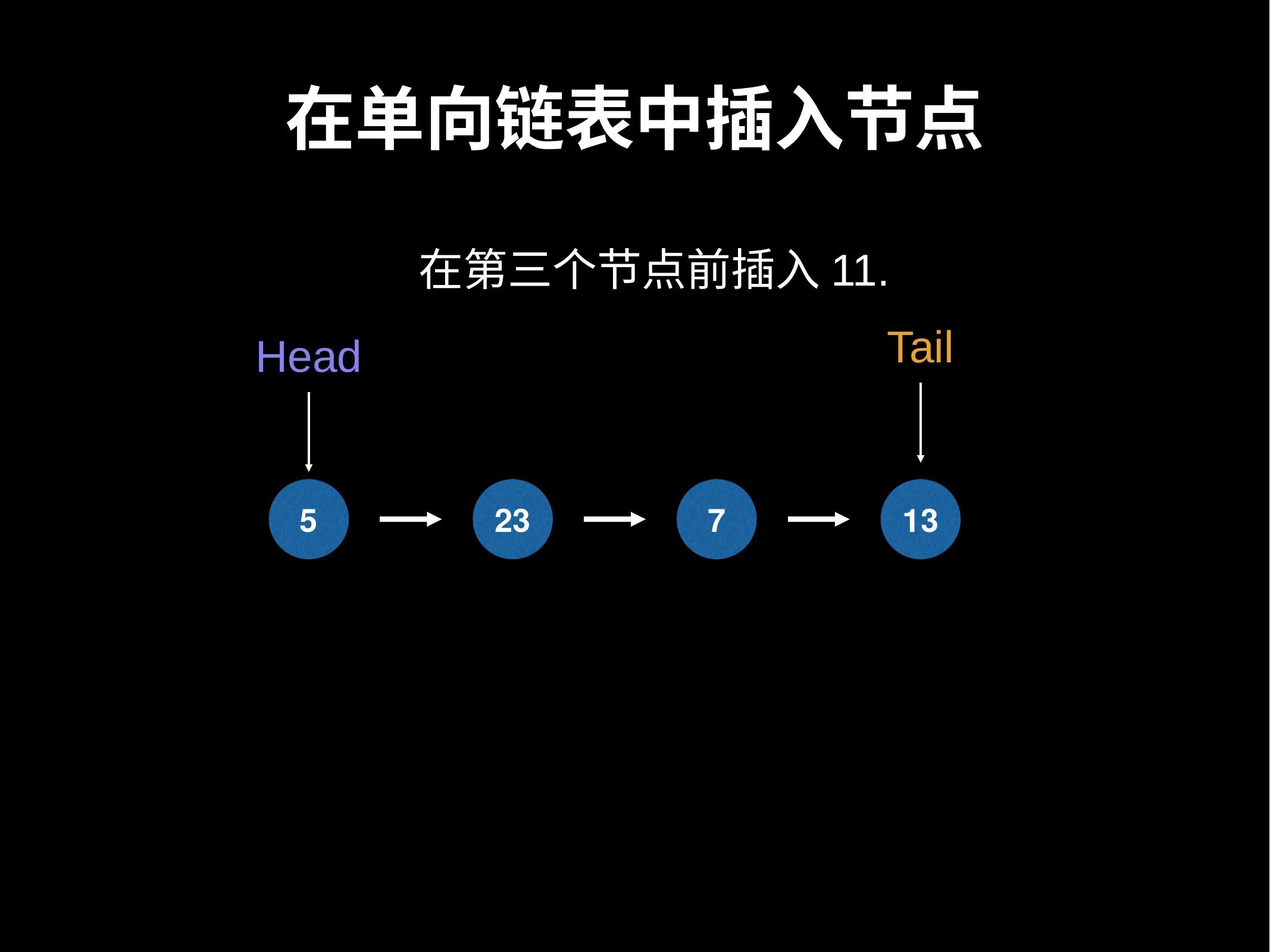

# 在单向链表中插入节点
在第三个节点前插入11.
Tail
Head

5
23
7
13